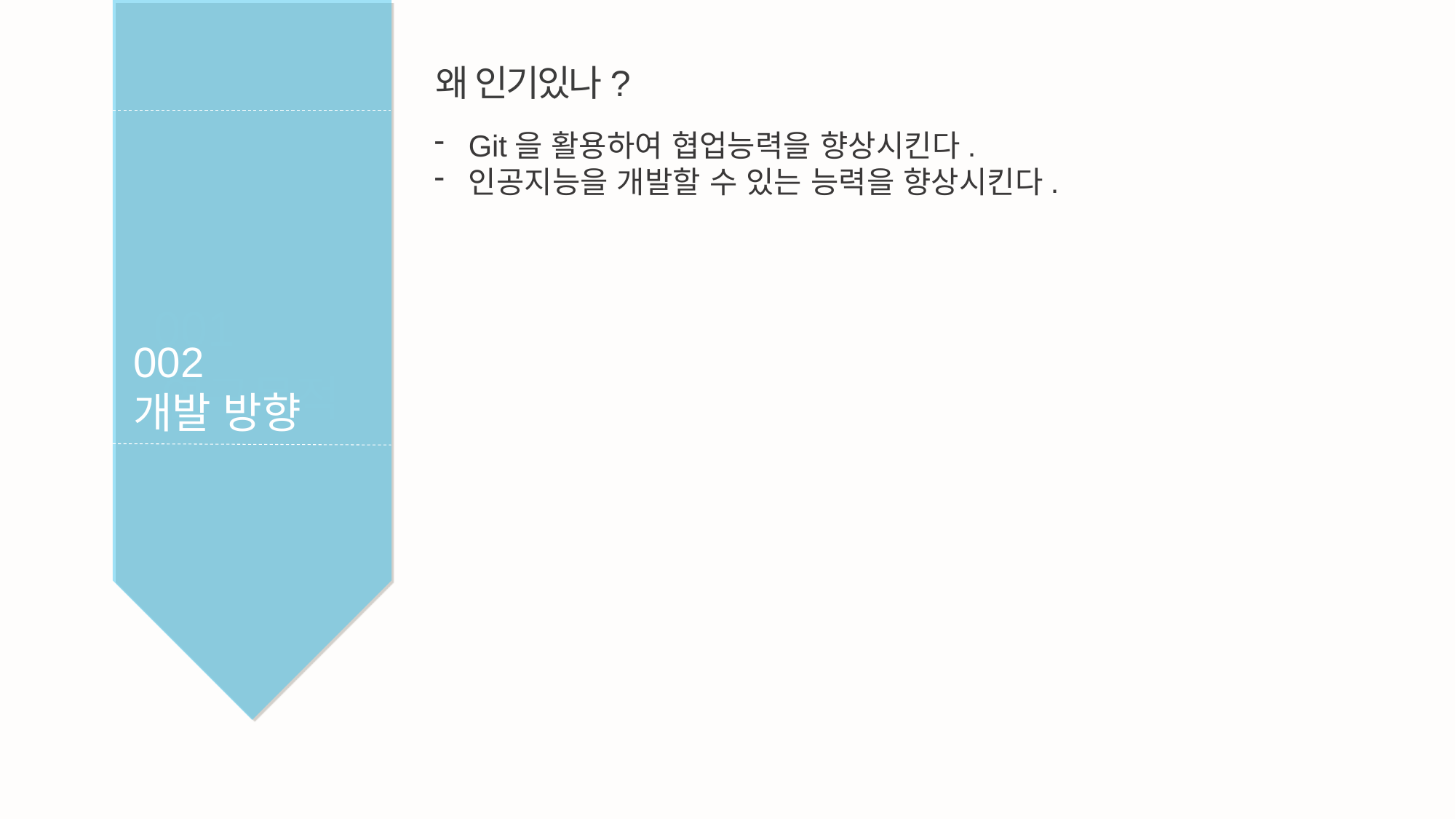

왜 인기있나?
Git을 활용하여 협업능력을 향상시킨다.
인공지능을 개발할 수 있는 능력을 향상시킨다.

001
002
개발 방향
연구목적